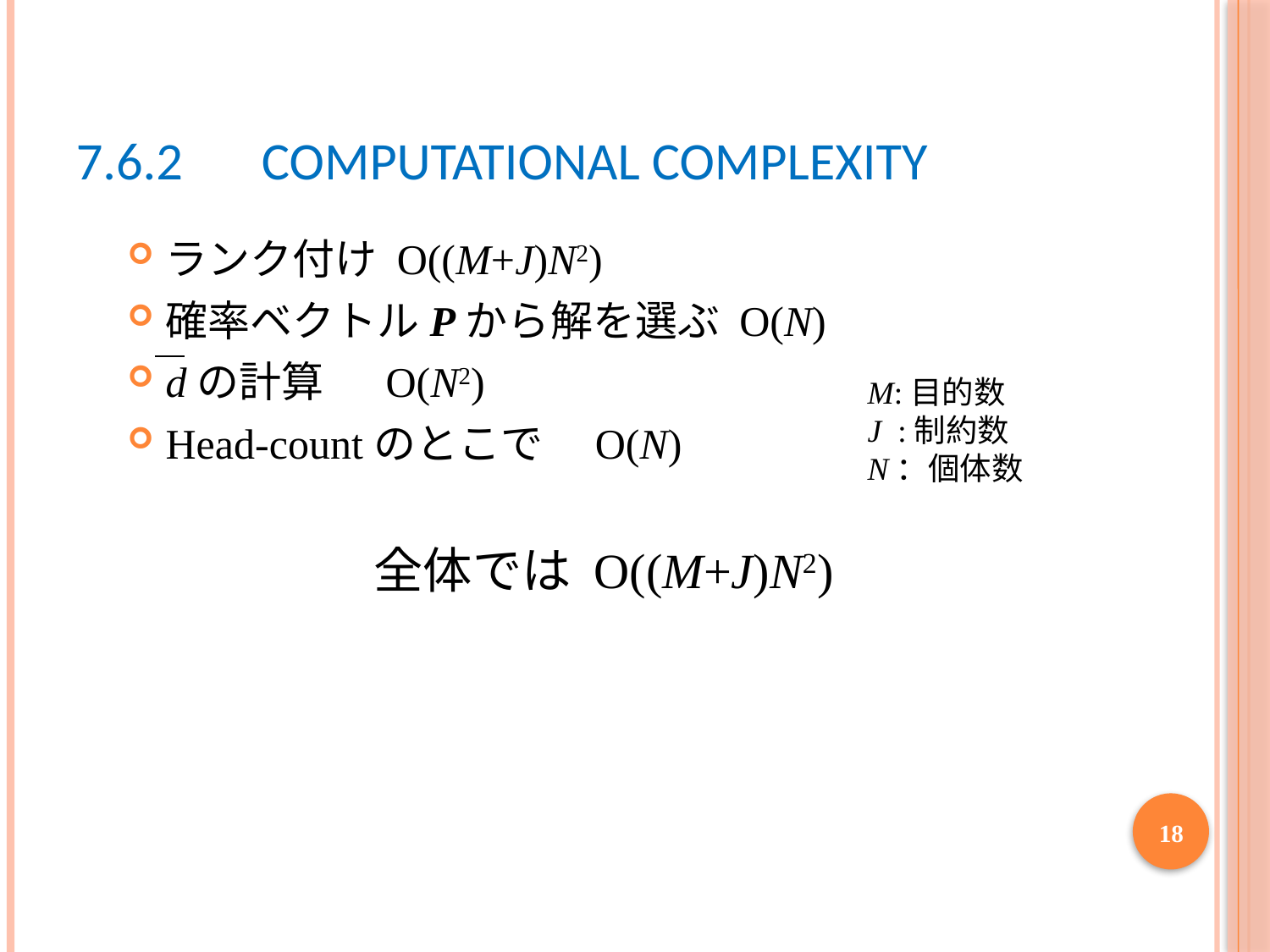

# 7.6.2　Computational Complexity
ランク付け О((M+J)N2)
確率ベクトルPから解を選ぶ O(N)
dの計算　 O(N2)
Head-countのとこで　O(N)

　　　　　全体では О((M+J)N2)

M:目的数
J  :制約数
N：個体数
18